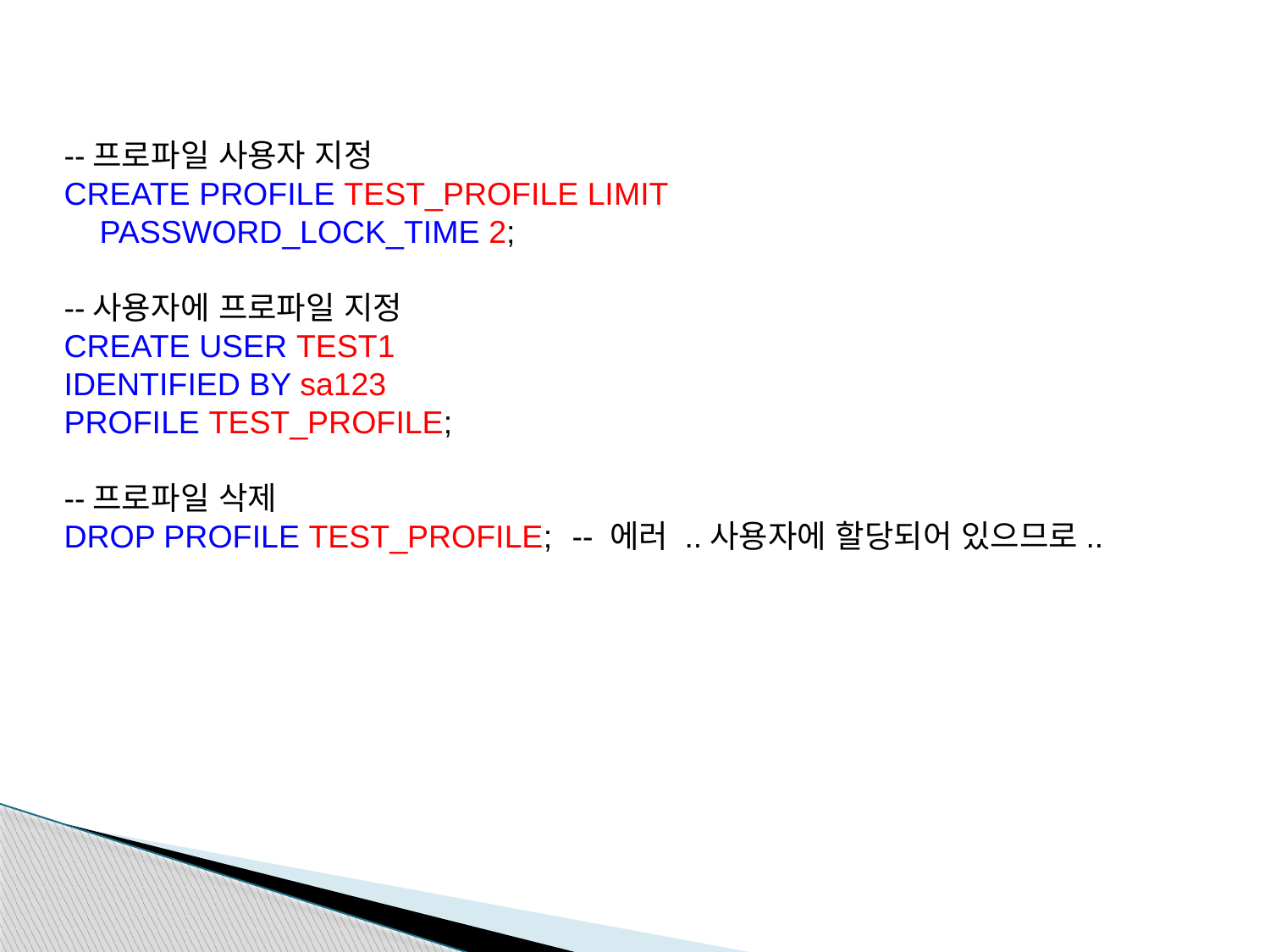

--프로파일 사용자 지정
CREATE PROFILE TEST_PROFILE LIMIT
    PASSWORD_LOCK_TIME 2;

--사용자에 프로파일 지정
CREATE USER TEST1
IDENTIFIED BY sa123
PROFILE TEST_PROFILE;

--프로파일 삭제
DROP PROFILE TEST_PROFILE;	-- 에러 ..사용자에 할당되어 있으므로..